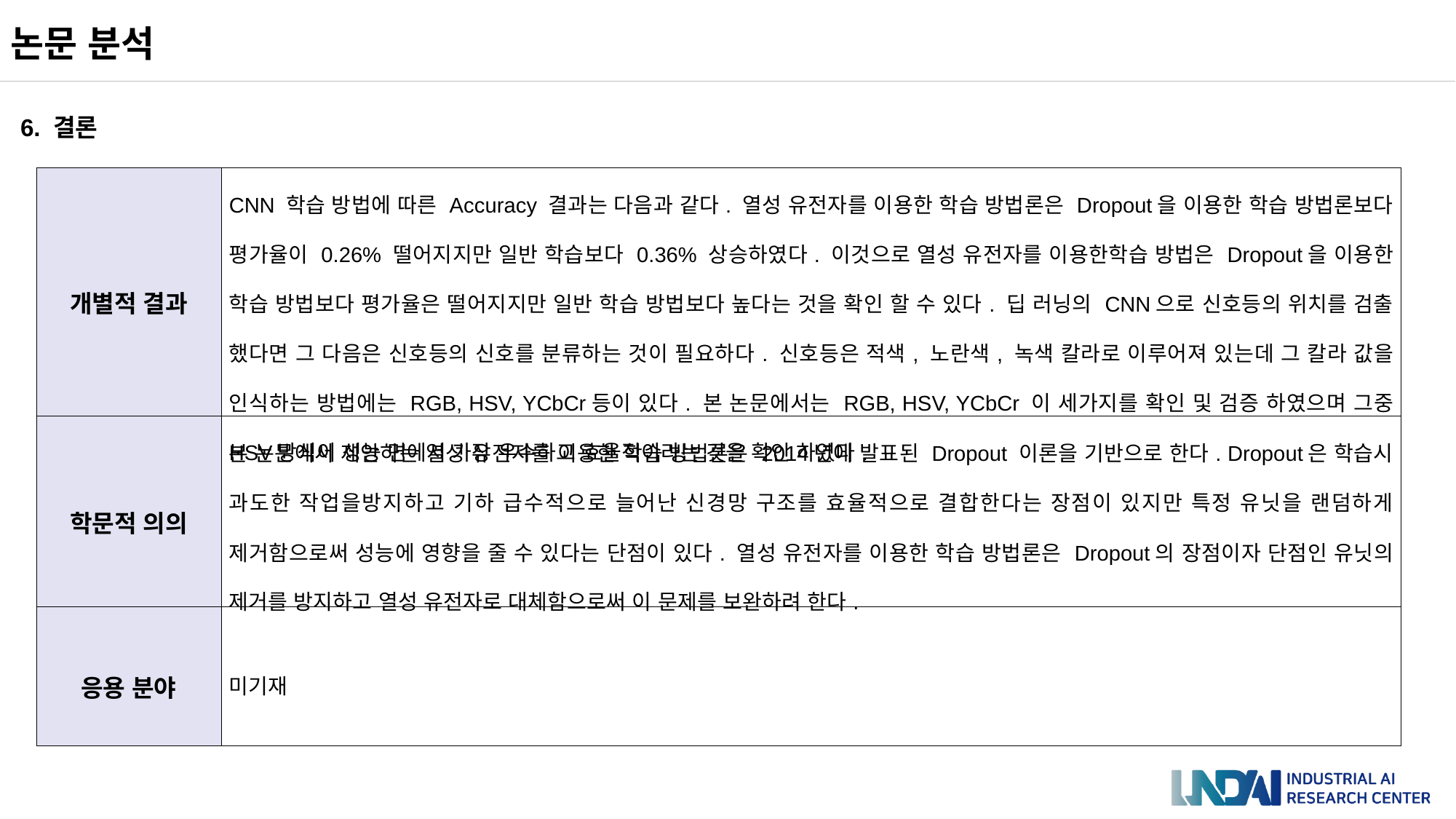

논문 분석
6. 결론

| 개별적 결과 | CNN 학습 방법에 따른 Accuracy 결과는 다음과 같다. 열성 유전자를 이용한 학습 방법론은 Dropout을 이용한 학습 방법론보다 평가율이 0.26% 떨어지지만 일반 학습보다 0.36% 상승하였다. 이것으로 열성 유전자를 이용한학습 방법은 Dropout을 이용한 학습 방법보다 평가율은 떨어지지만 일반 학습 방법보다 높다는 것을 확인 할 수 있다. 딥 러닝의 CNN으로 신호등의 위치를 검출 했다면 그 다음은 신호등의 신호를 분류하는 것이 필요하다. 신호등은 적색, 노란색, 녹색 칼라로 이루어져 있는데 그 칼라 값을 인식하는 방법에는 RGB, HSV, YCbCr등이 있다. 본 논문에서는 RGB, HSV, YCbCr 이 세가지를 확인 및 검증 하였으며 그중 HSV방식이 성능 면에서 가장 우수하고 효율적이라는 것을 확인 하였다. |
| --- | --- |
| 학문적 의의 | 본 논문에서 제안하는 열성 유전자를 이용한 학습 방법론은 2014년에 발표된 Dropout 이론을 기반으로 한다. Dropout은 학습시 과도한 작업을방지하고 기하 급수적으로 늘어난 신경망 구조를 효율적으로 결합한다는 장점이 있지만 특정 유닛을 랜덤하게 제거함으로써 성능에 영향을 줄 수 있다는 단점이 있다. 열성 유전자를 이용한 학습 방법론은 Dropout의 장점이자 단점인 유닛의 제거를 방지하고 열성 유전자로 대체함으로써 이 문제를 보완하려 한다. |
| 응용 분야 | 미기재 |